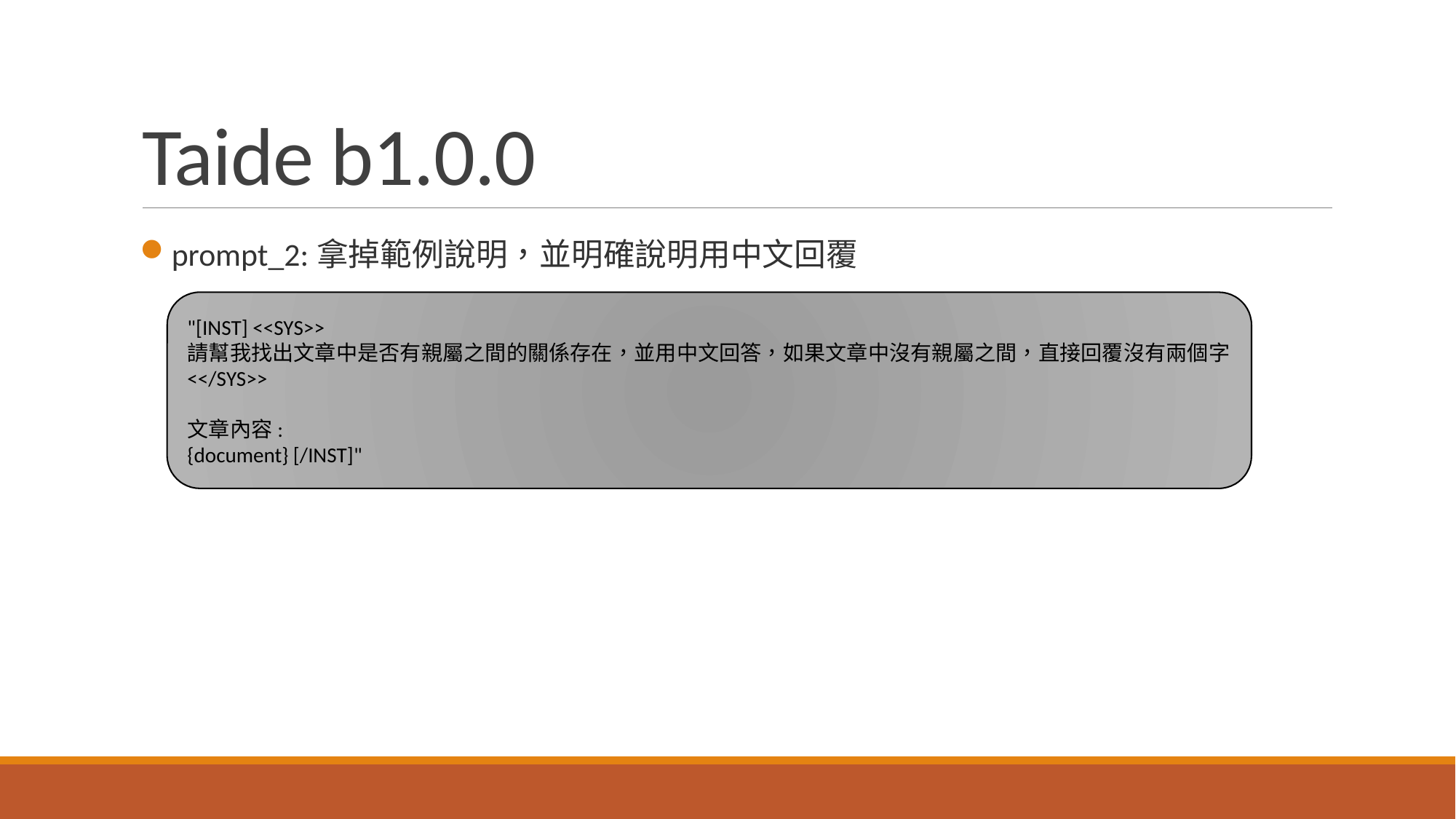

# Taide b1.0.0
prompt_2:拿掉範例說明，並明確說明用中文回覆

"[INST] <<SYS>>
請幫我找出文章中是否有親屬之間的關係存在，並用中文回答，如果文章中沒有親屬之間，直接回覆沒有兩個字
<</SYS>>

文章內容:
{document} [/INST]"